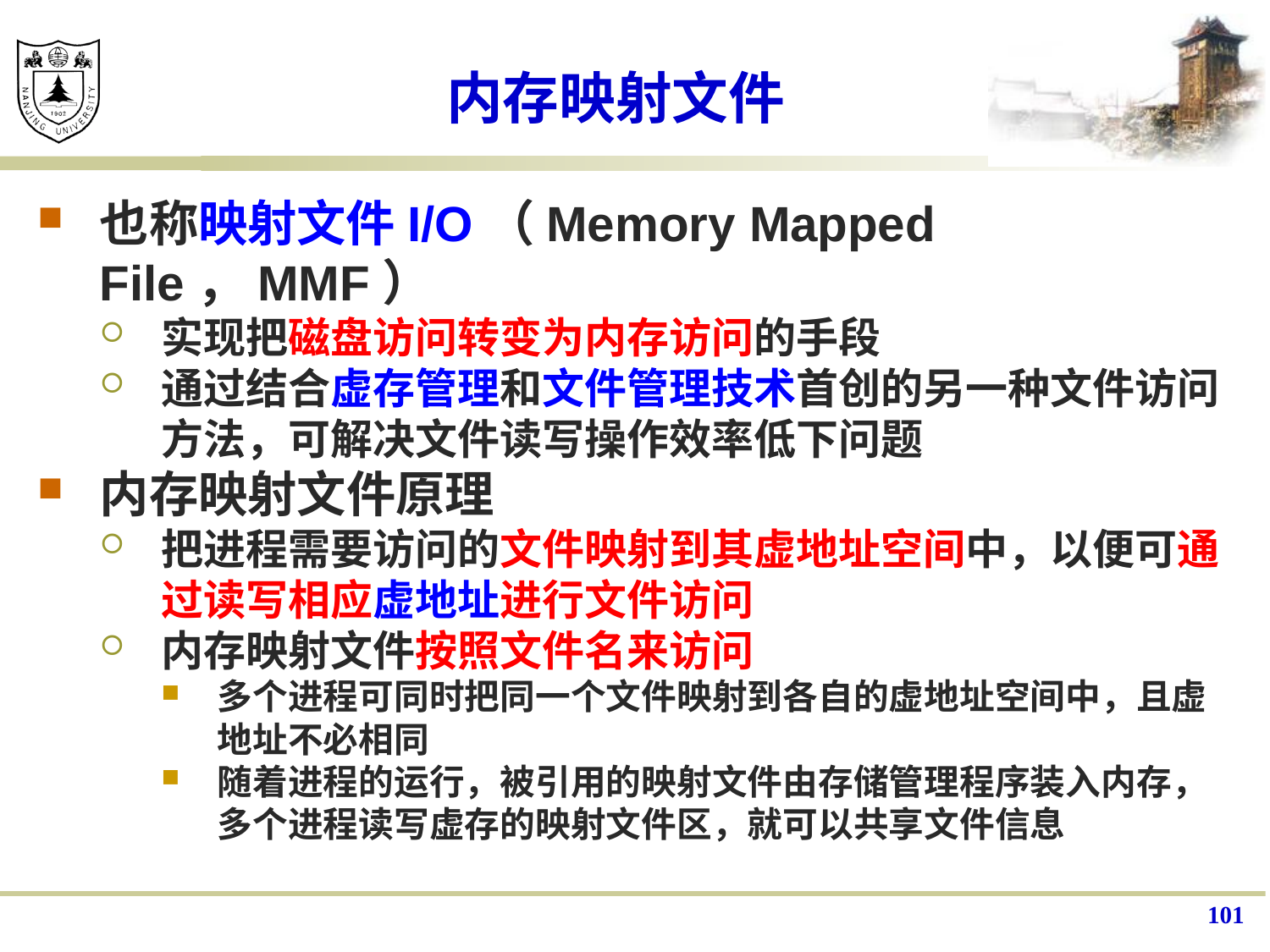

# 内存映射文件
也称映射文件I/O（Memory Mapped File，MMF）
实现把磁盘访问转变为内存访问的手段
通过结合虚存管理和文件管理技术首创的另一种文件访问方法，可解决文件读写操作效率低下问题
内存映射文件原理
把进程需要访问的文件映射到其虚地址空间中，以便可通过读写相应虚地址进行文件访问
内存映射文件按照文件名来访问
多个进程可同时把同一个文件映射到各自的虚地址空间中，且虚地址不必相同
随着进程的运行，被引用的映射文件由存储管理程序装入内存，多个进程读写虚存的映射文件区，就可以共享文件信息

101